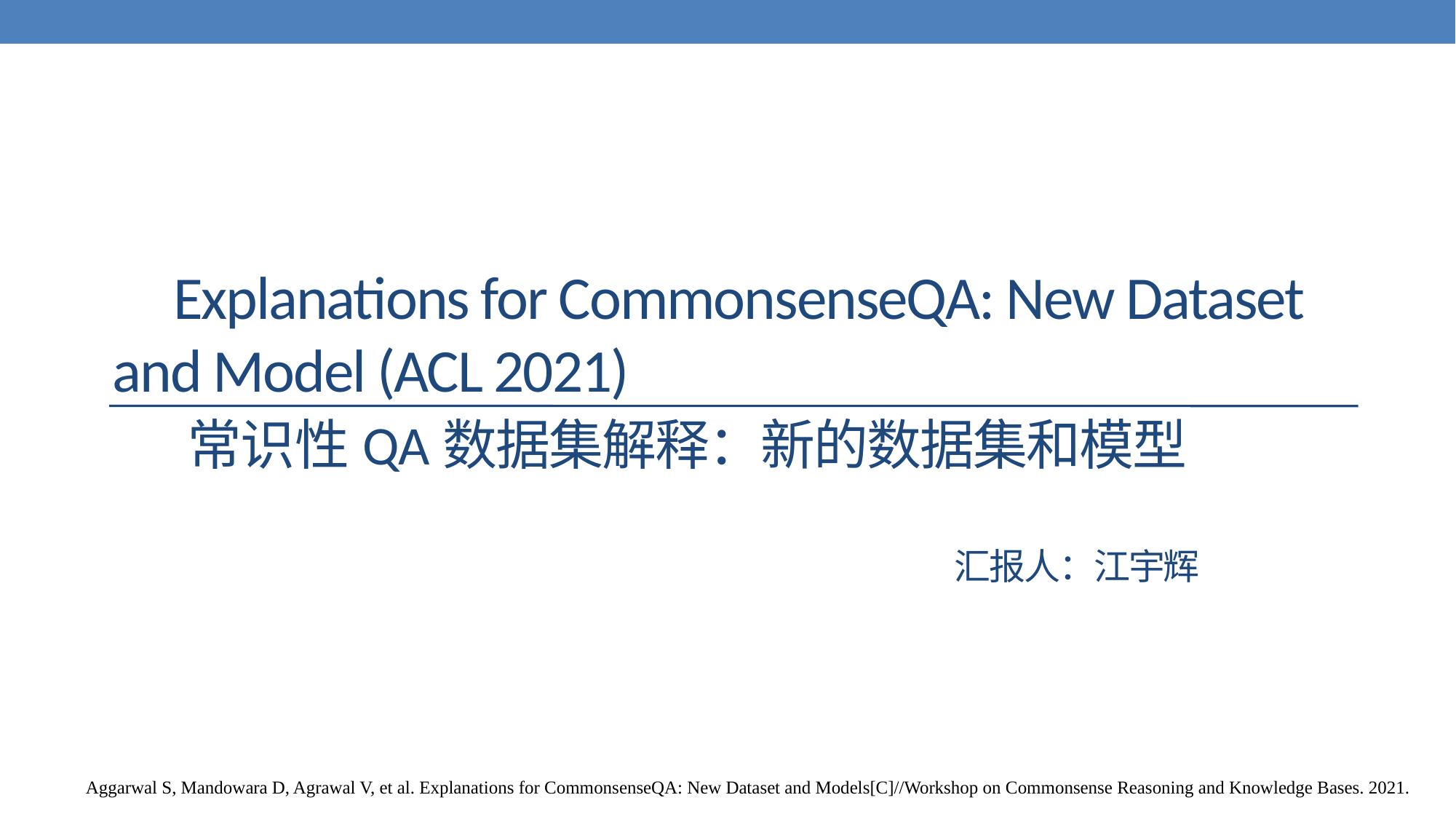

1
           Explanations for CommonsenseQA: New Dataset
      and Model (ACL 2021)
            常识性QA数据集解释：新的数据集和模型

汇报人：江宇辉